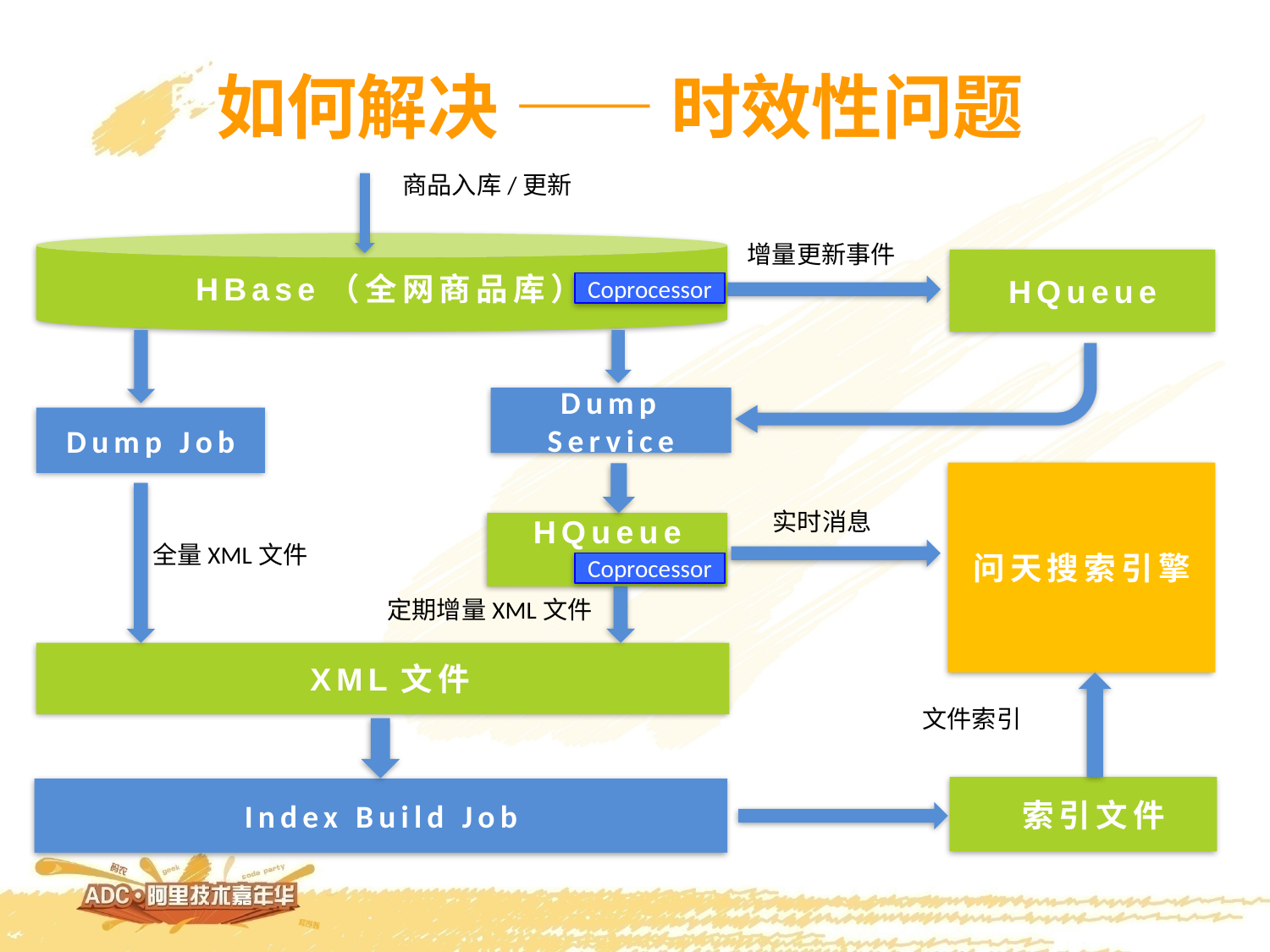

如何解决 —— 时效性问题
商品入库/更新

增量更新事件
 HBase（全网商品库）
HQueue
Coprocessor

Dump Service
Dump Job
问天搜索引擎

实时消息
HQueue

全量XML文件

Coprocessor

定期增量XML文件
 XML文件

文件索引

 索引文件
Index Build Job